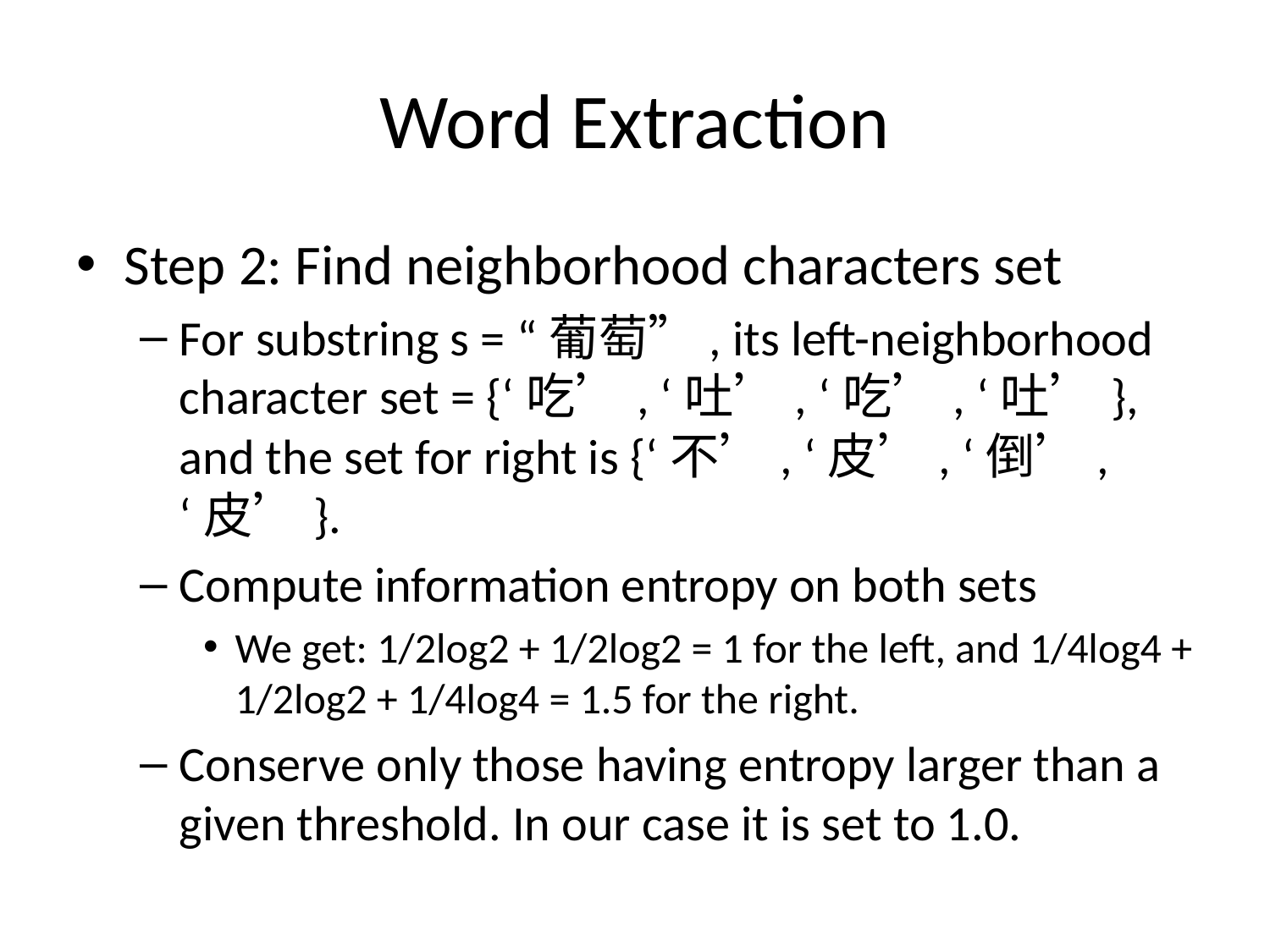

# Word Extraction
Step 2: Find neighborhood characters set
For substring s = “葡萄”, its left-neighborhood character set = {‘吃’, ‘吐’, ‘吃’, ‘吐’}, and the set for right is {‘不’, ‘皮’, ‘倒’, ‘皮’}.
Compute information entropy on both sets
We get: 1/2log2 + 1/2log2 = 1 for the left, and 1/4log4 + 1/2log2 + 1/4log4 = 1.5 for the right.
Conserve only those having entropy larger than a given threshold. In our case it is set to 1.0.